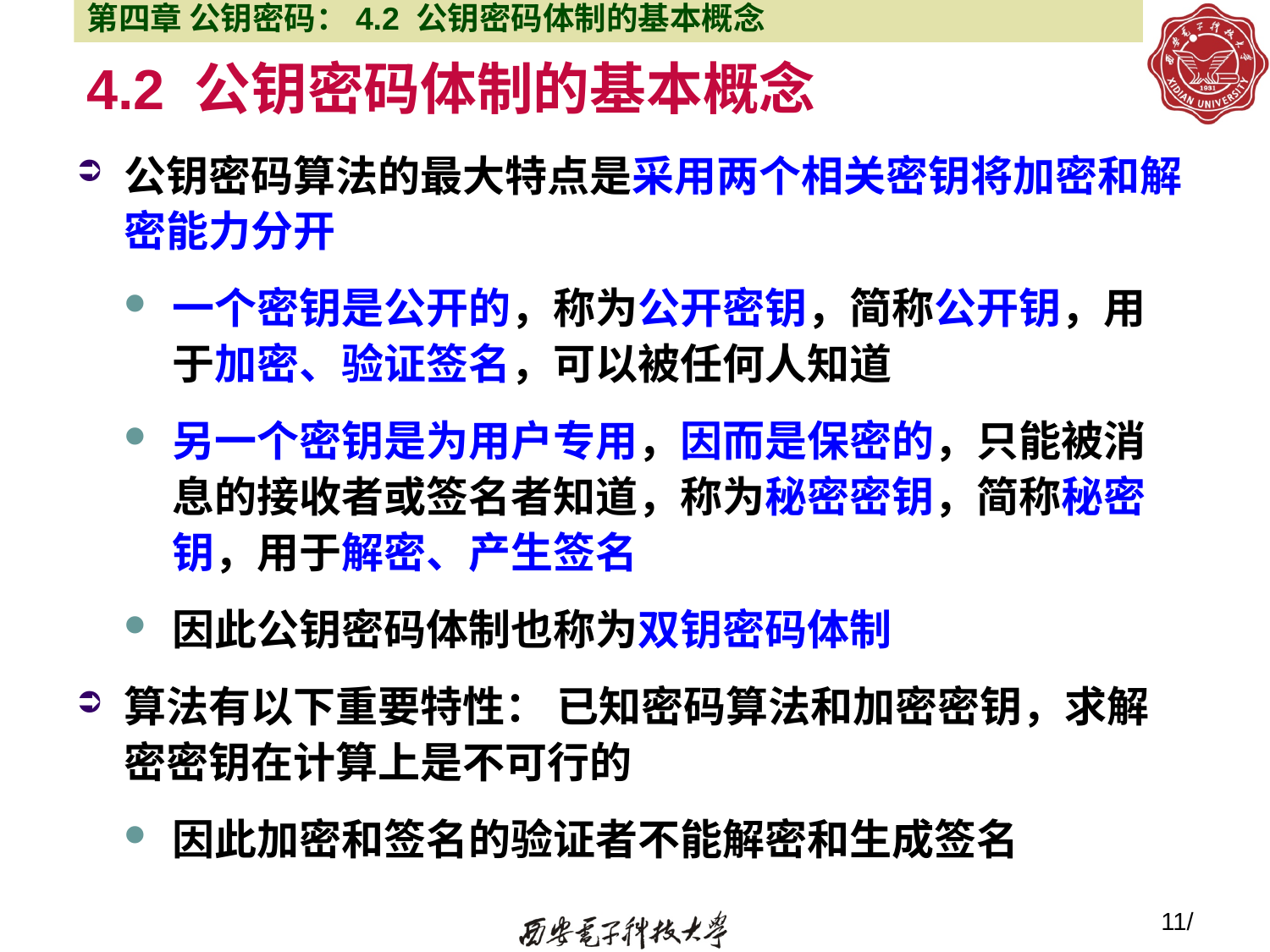

第四章 公钥密码：4.2 公钥密码体制的基本概念
# 4.2 公钥密码体制的基本概念
公钥密码算法的最大特点是采用两个相关密钥将加密和解密能力分开
一个密钥是公开的，称为公开密钥，简称公开钥，用于加密、验证签名，可以被任何人知道
另一个密钥是为用户专用，因而是保密的，只能被消息的接收者或签名者知道，称为秘密密钥，简称秘密钥，用于解密、产生签名
因此公钥密码体制也称为双钥密码体制
算法有以下重要特性： 已知密码算法和加密密钥，求解密密钥在计算上是不可行的
因此加密和签名的验证者不能解密和生成签名
11/